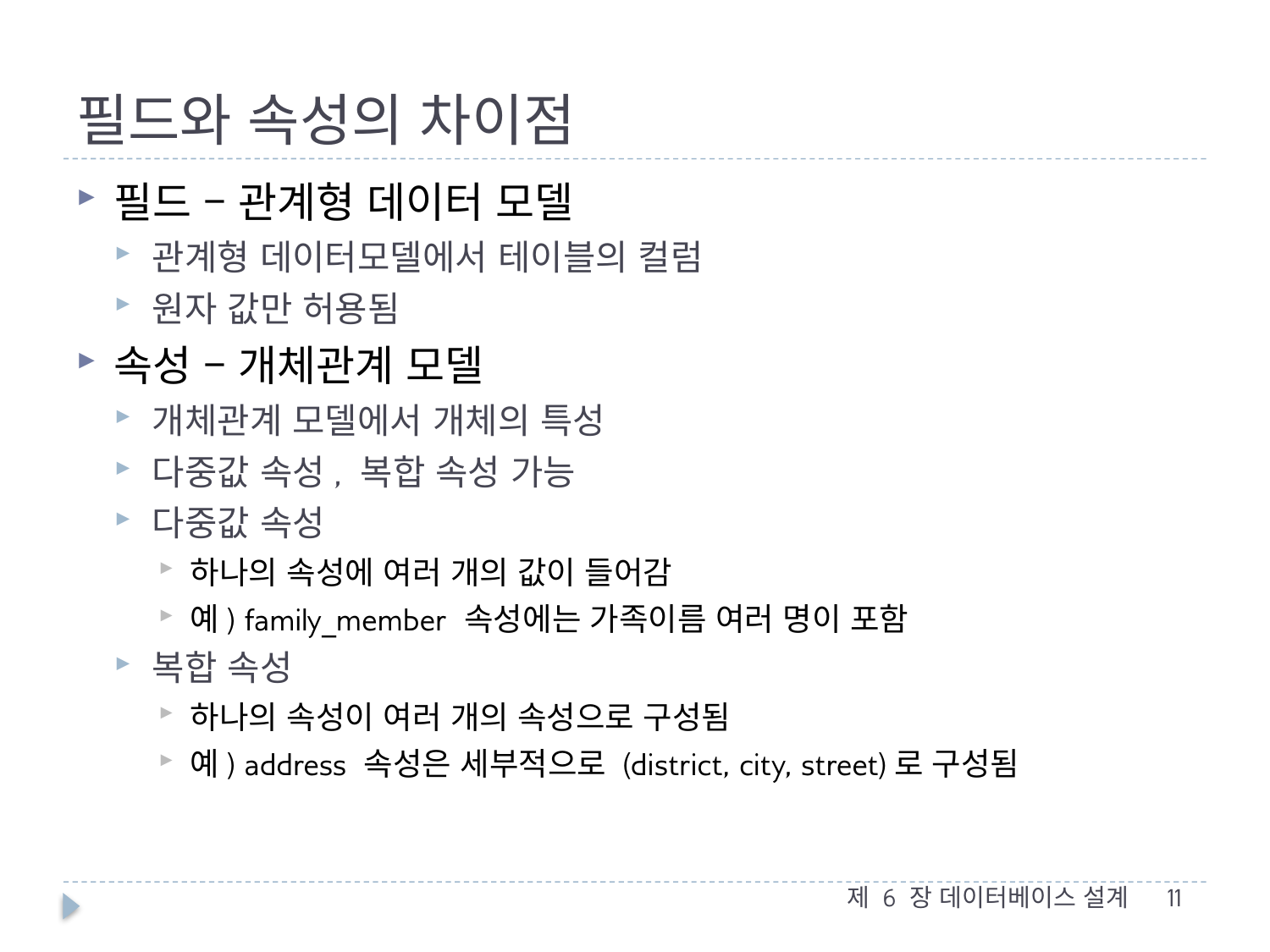

# 필드와 속성의 차이점
필드 – 관계형 데이터 모델
관계형 데이터모델에서 테이블의 컬럼
원자 값만 허용됨
속성 – 개체관계 모델
개체관계 모델에서 개체의 특성
다중값 속성, 복합 속성 가능
다중값 속성
하나의 속성에 여러 개의 값이 들어감
예) family_member 속성에는 가족이름 여러 명이 포함
복합 속성
하나의 속성이 여러 개의 속성으로 구성됨
예) address 속성은 세부적으로 (district, city, street)로 구성됨
제 6 장 데이터베이스 설계
11